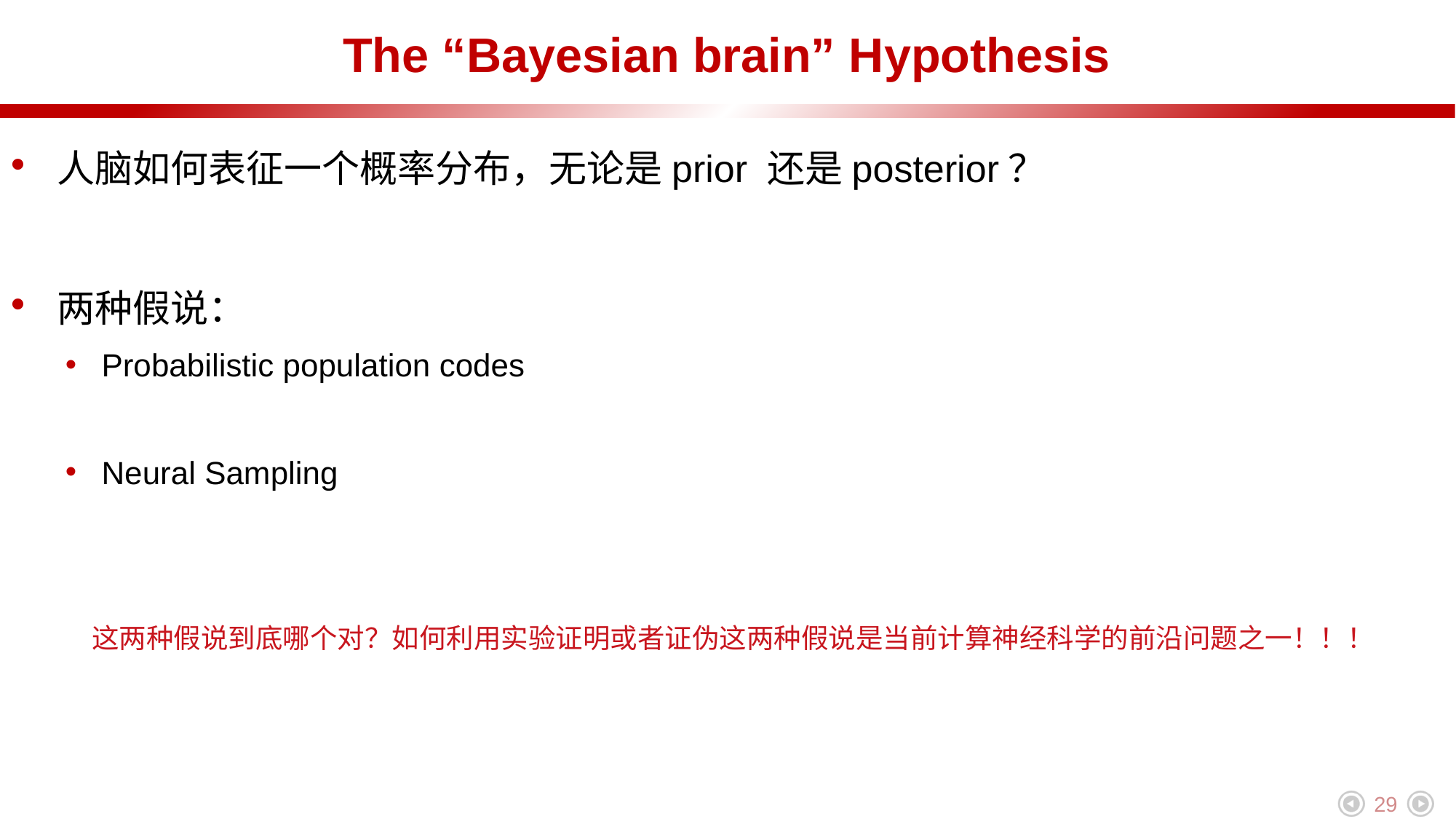

# The “Bayesian brain” Hypothesis
 人脑如何表征一个概率分布，无论是prior 还是posterior？

 两种假说：
 Probabilistic population codes

 Neural Sampling
这两种假说到底哪个对？如何利用实验证明或者证伪这两种假说是当前计算神经科学的前沿问题之一！！！
29